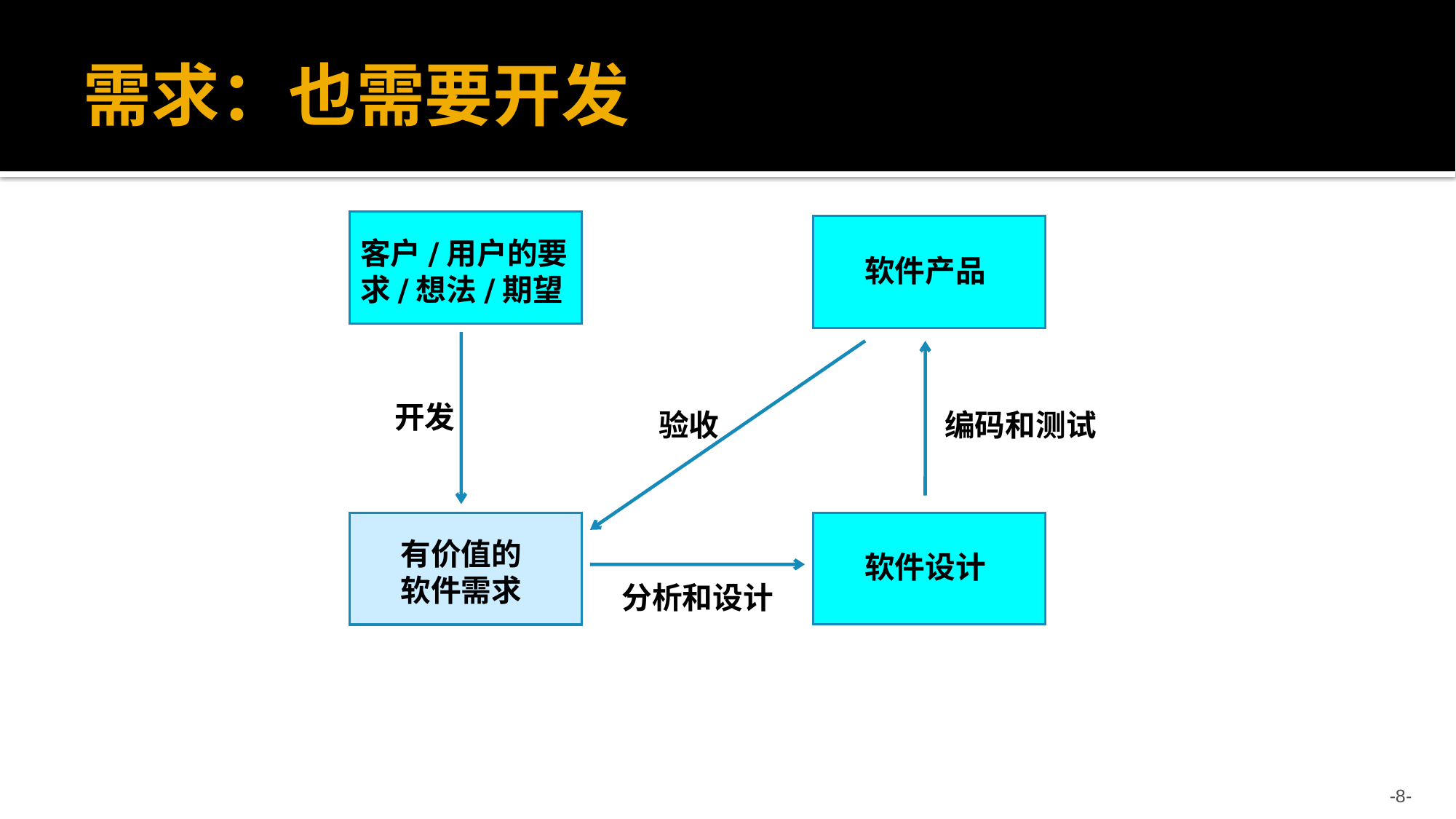

# 需求：也需要开发

客户/用户的要求/想法/期望
软件产品

开发
验收
编码和测试

有价值的
软件需求
软件设计

分析和设计
-8-